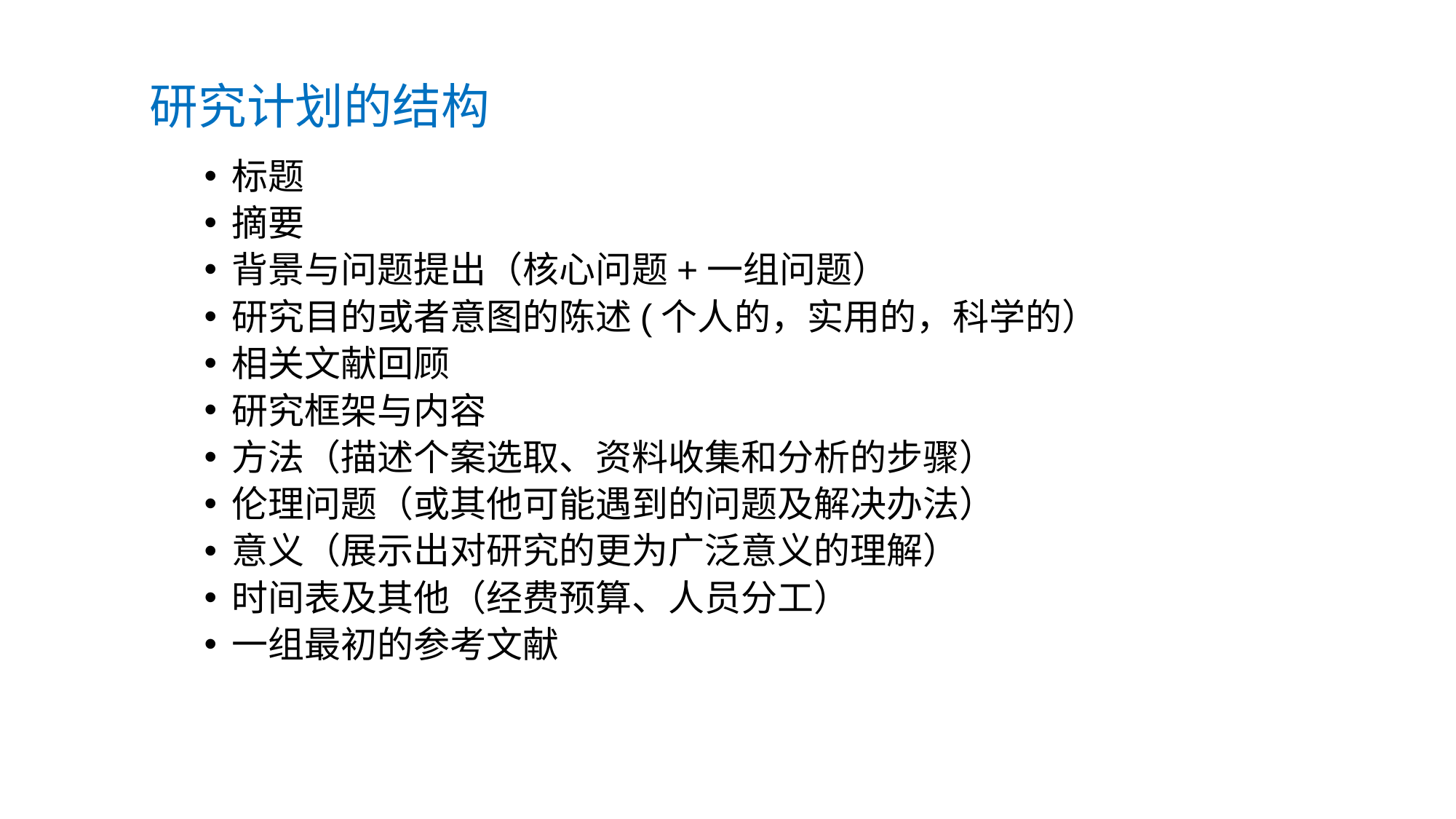

# 研究计划的结构
标题
摘要
背景与问题提出（核心问题+一组问题）
研究目的或者意图的陈述(个人的，实用的，科学的）
相关文献回顾
研究框架与内容
方法（描述个案选取、资料收集和分析的步骤）
伦理问题（或其他可能遇到的问题及解决办法）
意义（展示出对研究的更为广泛意义的理解）
时间表及其他（经费预算、人员分工）
一组最初的参考文献